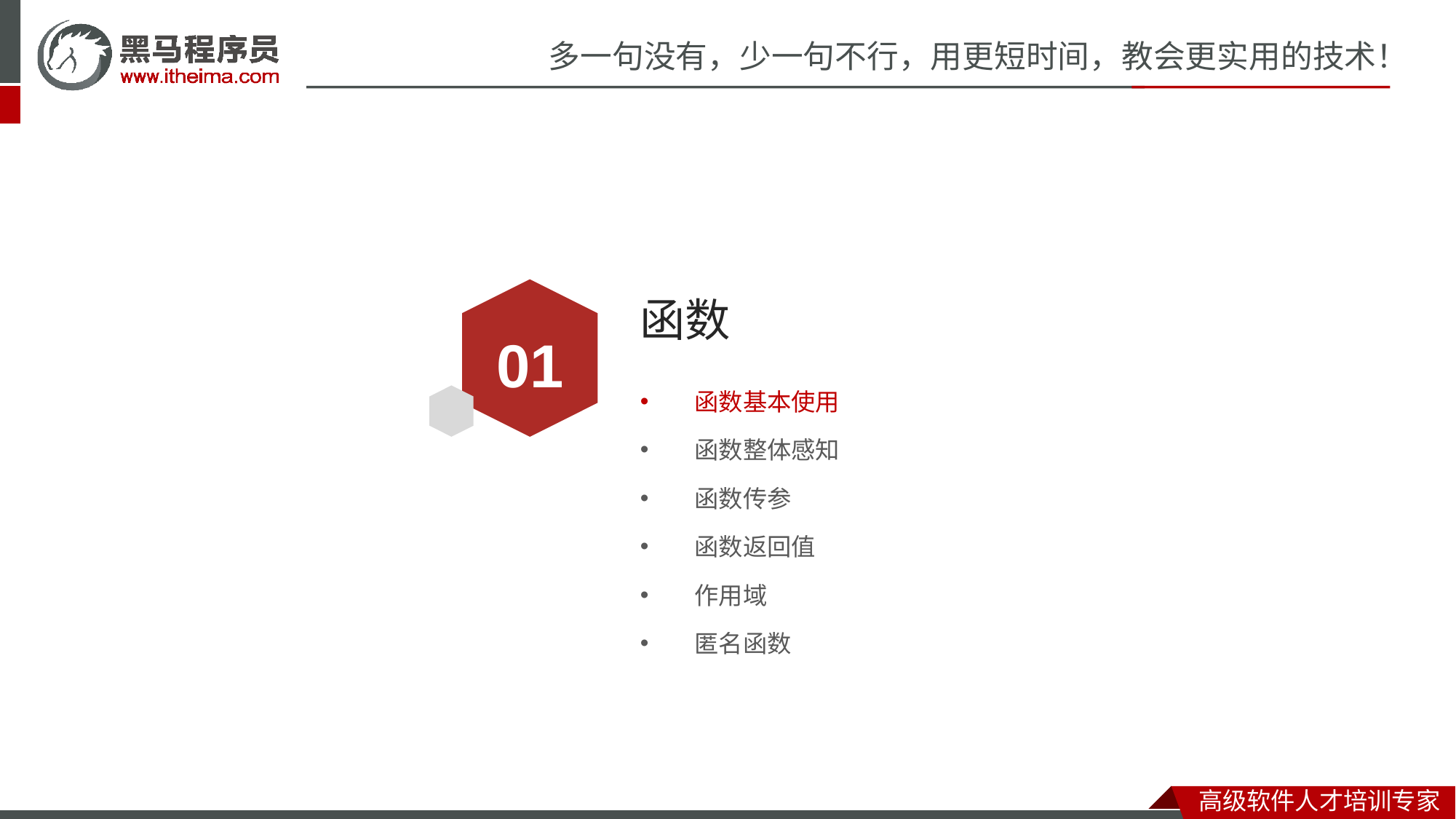

# 函数
01
函数基本使用
函数整体感知
函数传参
函数返回值
作用域
匿名函数